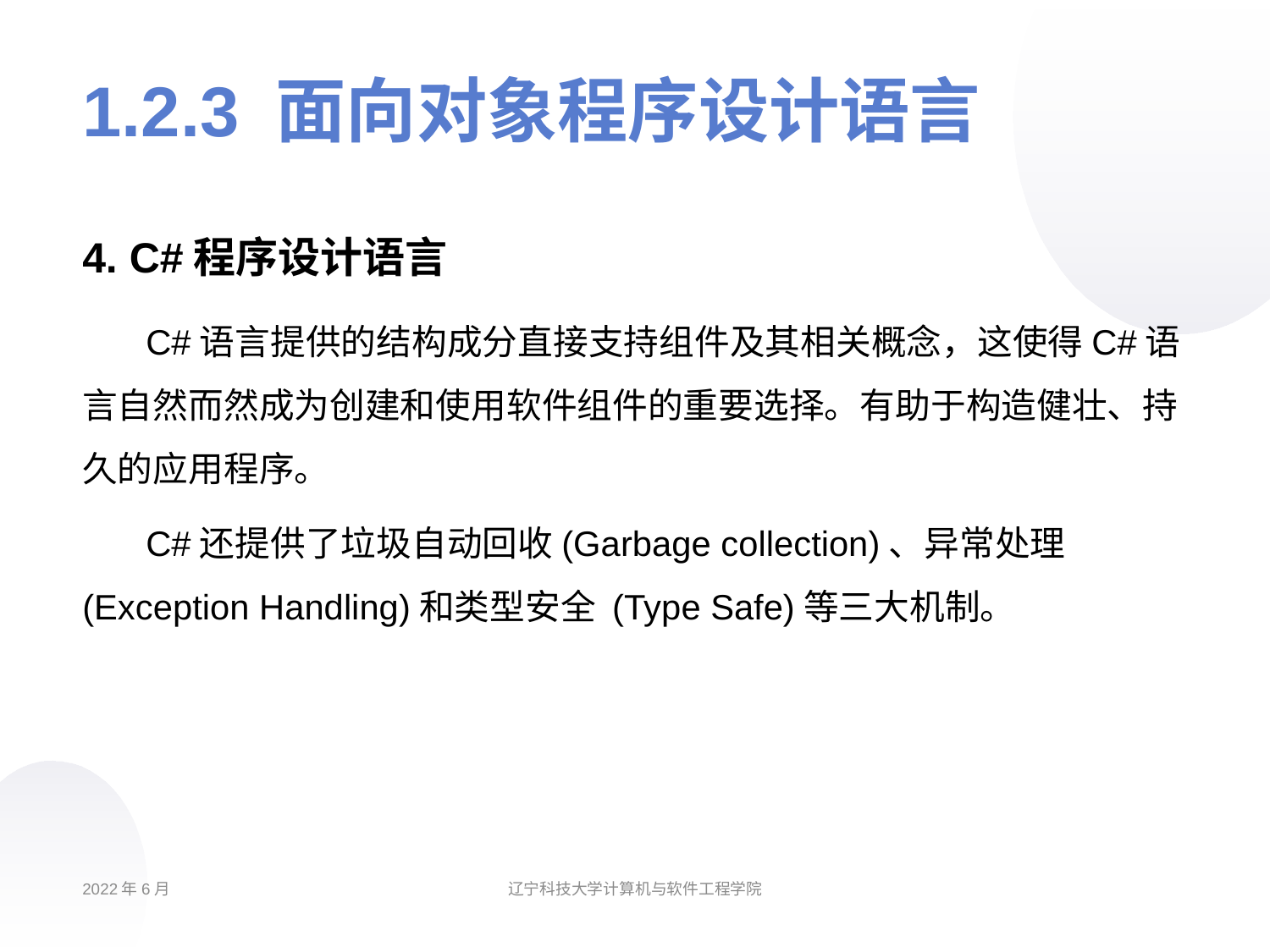

# 1.2.3 面向对象程序设计语言
4. C#程序设计语言
C#语言提供的结构成分直接支持组件及其相关概念，这使得C#语言自然而然成为创建和使用软件组件的重要选择。有助于构造健壮、持久的应用程序。
C#还提供了垃圾自动回收(Garbage collection)、异常处理(Exception Handling)和类型安全 (Type Safe)等三大机制。

2022年6月
辽宁科技大学计算机与软件工程学院
113